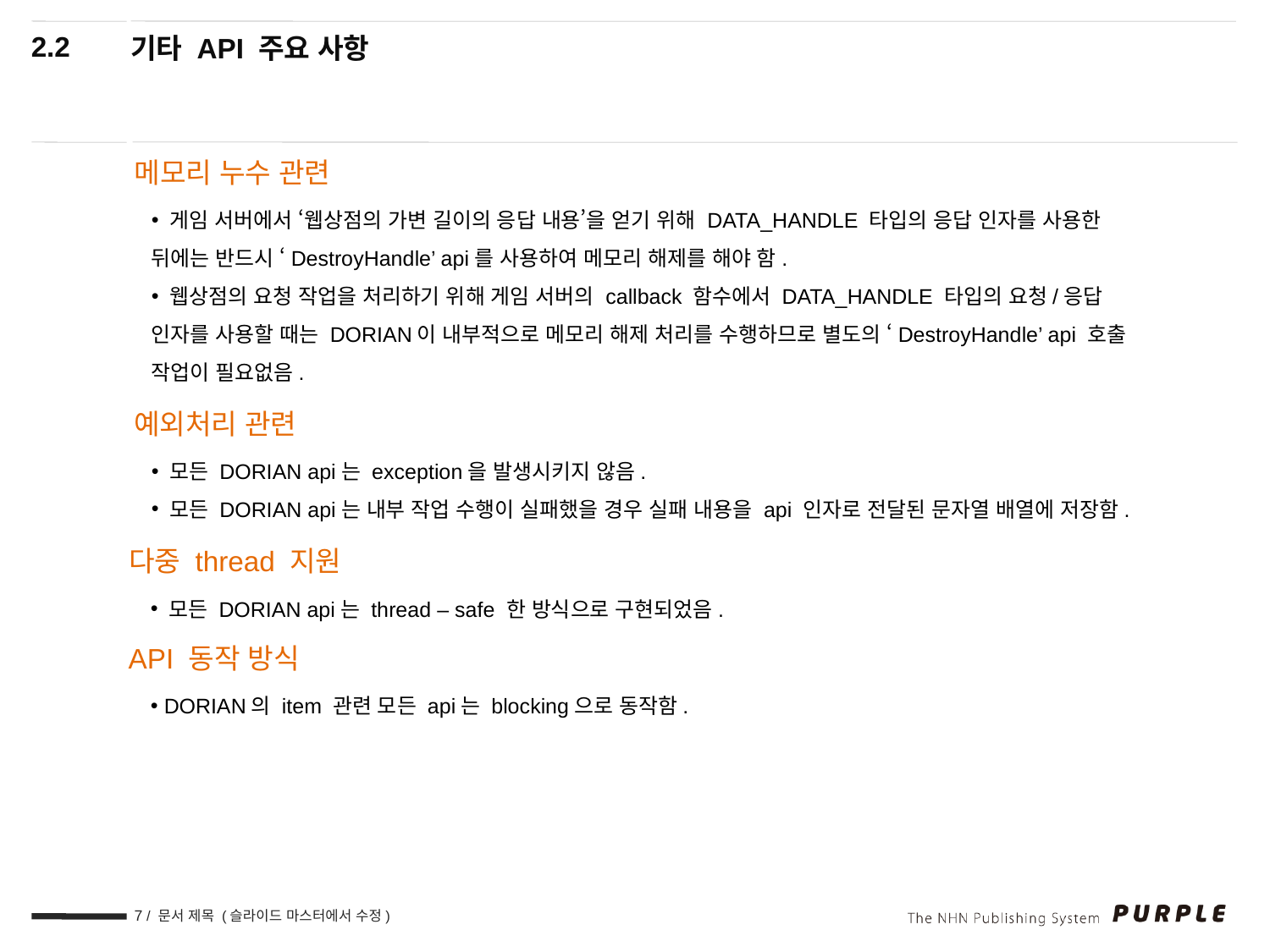

2.2
기타 API 주요 사항
메모리 누수 관련
 게임 서버에서 ‘웹상점의 가변 길이의 응답 내용’을 얻기 위해 DATA_HANDLE 타입의 응답 인자를 사용한 뒤에는 반드시 ‘DestroyHandle’ api를 사용하여 메모리 해제를 해야 함.
 웹상점의 요청 작업을 처리하기 위해 게임 서버의 callback 함수에서 DATA_HANDLE 타입의 요청/응답 인자를 사용할 때는 DORIAN이 내부적으로 메모리 해제 처리를 수행하므로 별도의 ‘DestroyHandle’ api 호출 작업이 필요없음.
예외처리 관련
 모든 DORIAN api는 exception을 발생시키지 않음.
 모든 DORIAN api는 내부 작업 수행이 실패했을 경우 실패 내용을 api 인자로 전달된 문자열 배열에 저장함.
다중 thread 지원
 모든 DORIAN api는 thread – safe 한 방식으로 구현되었음.
API 동작 방식
 DORIAN의 item 관련 모든 api는 blocking으로 동작함.